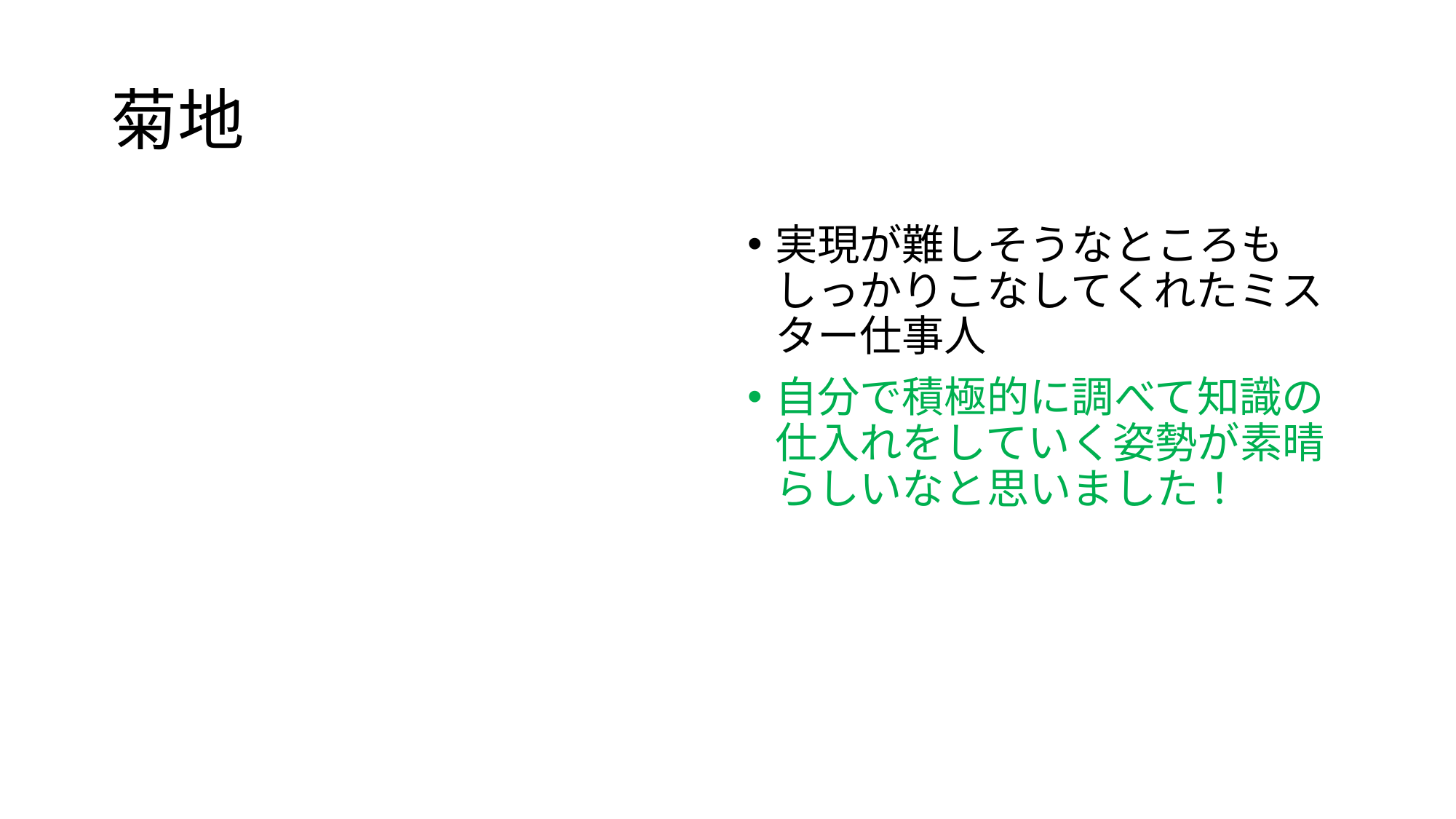

# 菊地

実現が難しそうなところもしっかりこなしてくれたミスター仕事人
自分で積極的に調べて知識の仕入れをしていく姿勢が素晴らしいなと思いました！